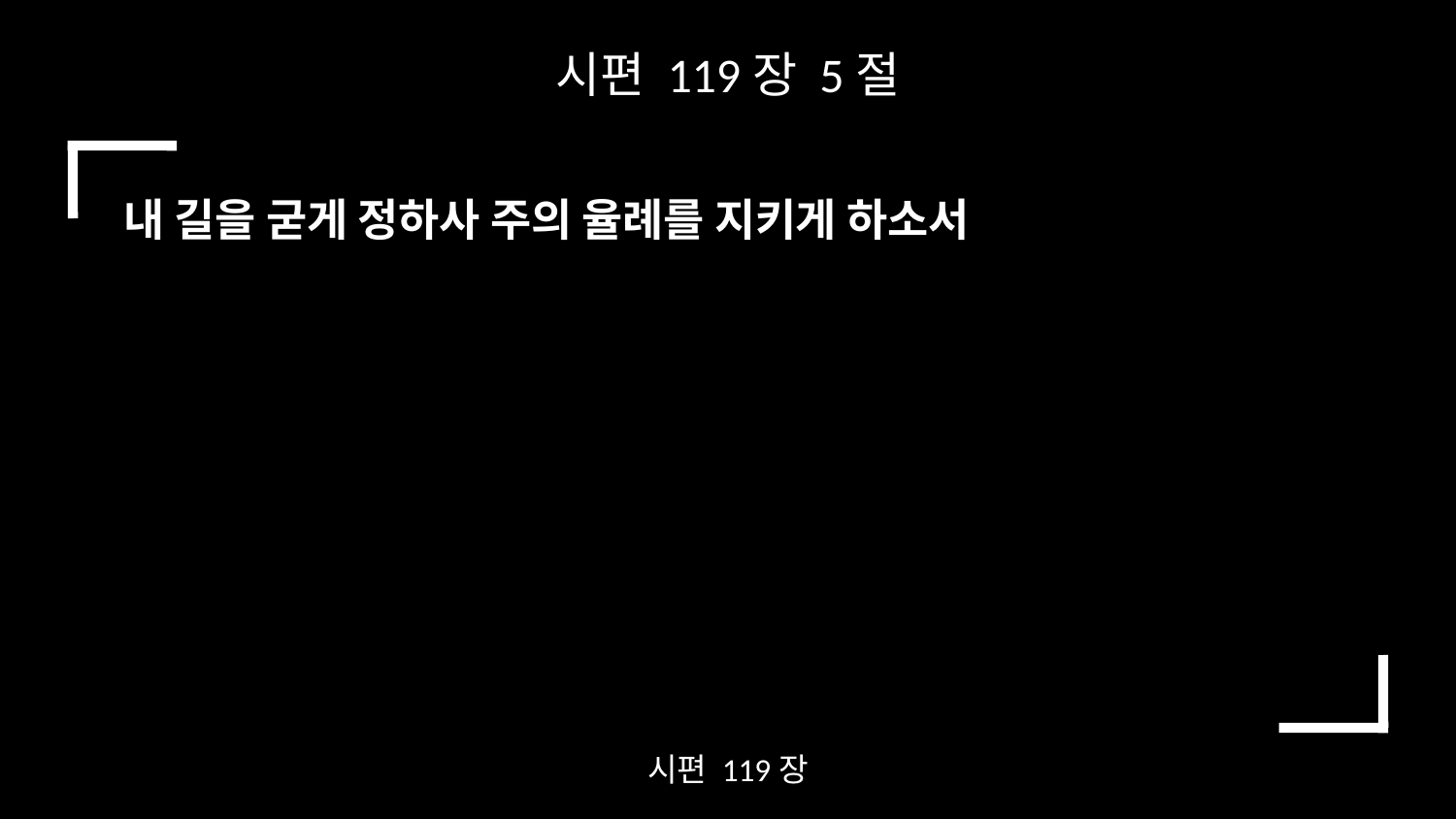

시편 119장 5절

내 길을 굳게 정하사 주의 율례를 지키게 하소서

시편 119장